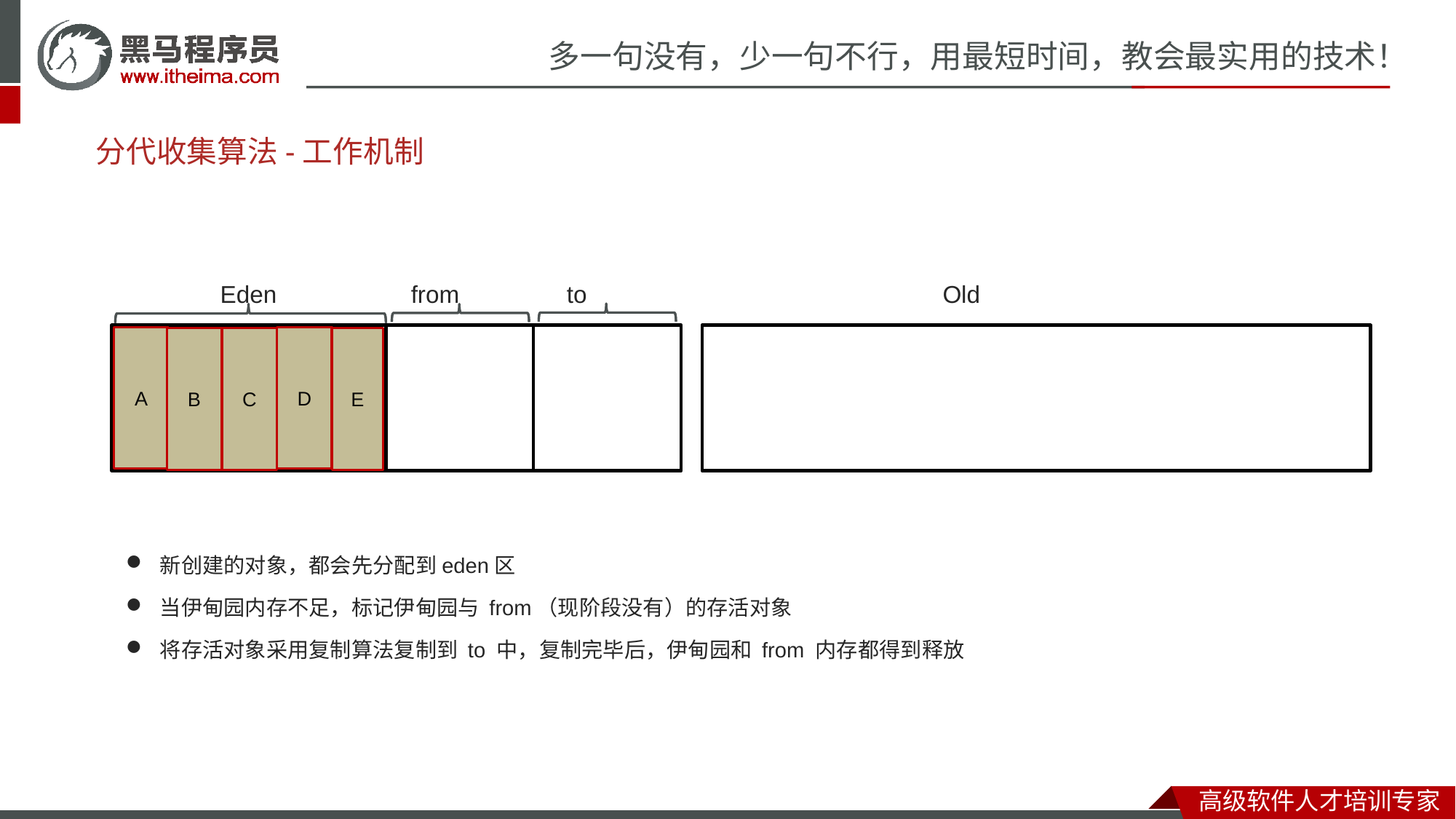

# 分代收集算法-工作机制

       Eden                    from                to                                                     Old

A
D
B
C
E
新创建的对象，都会先分配到eden区
当伊甸园内存不足，标记伊甸园与 from（现阶段没有）的存活对象
将存活对象采用复制算法复制到 to 中，复制完毕后，伊甸园和 from 内存都得到释放